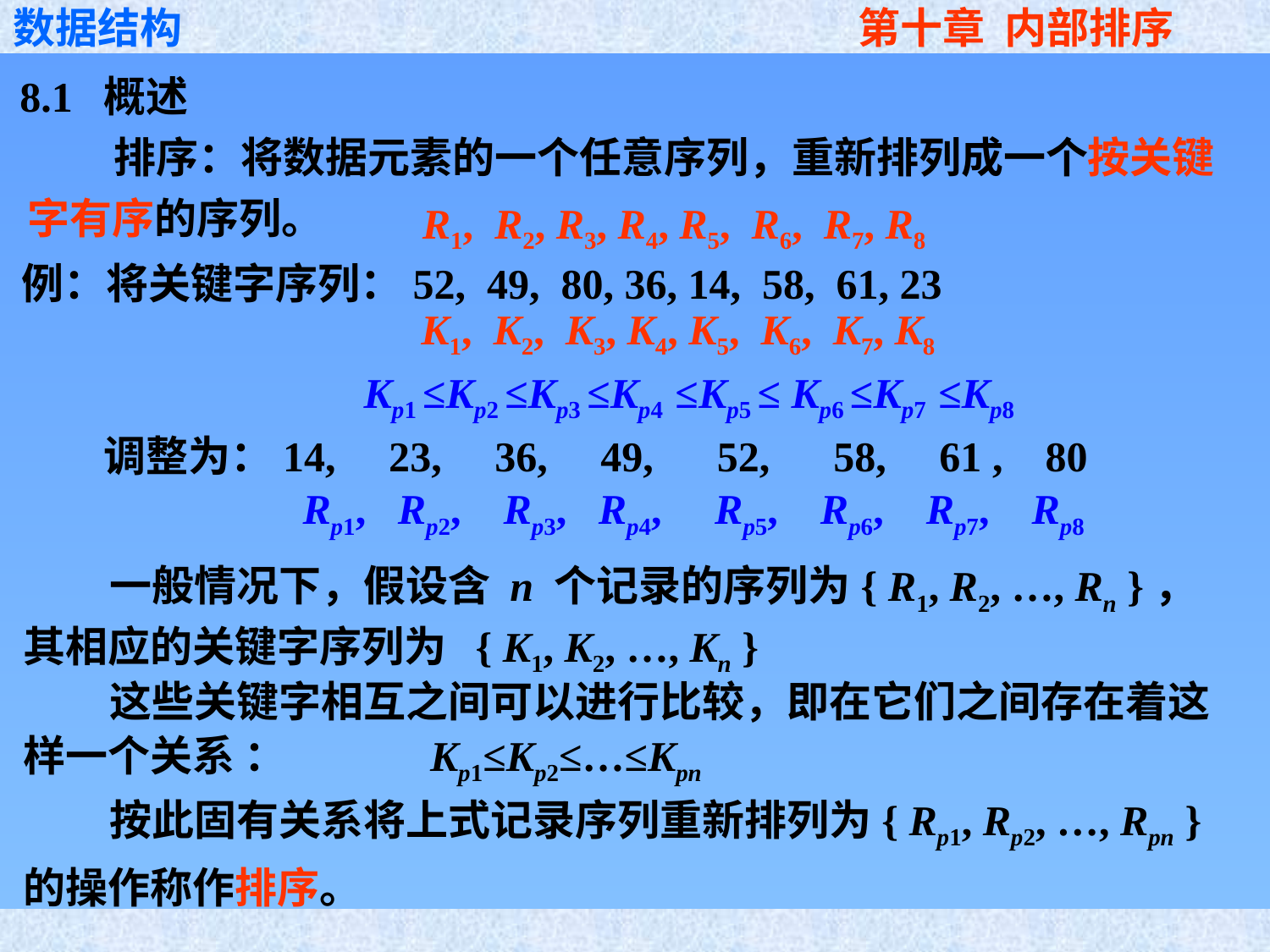

8.1  概述
        排序：将数据元素的一个任意序列，重新排列成一个按关键
字有序的序列。
R1,  R2, R3, R4, R5,  R6,  R7, R8
例：将关键字序列：52,  49,  80, 36, 14,  58,  61, 23
K1,  K2,  K3, K4, K5,  K6,  K7, K8
Kp1 ≤Kp2 ≤Kp3 ≤Kp4  ≤Kp5 ≤ Kp6 ≤Kp7  ≤Kp8
调整为：14,     23,     36,     49,      52,      58,     61 ,    80
Rp1,   Rp2,    Rp3,   Rp4,     Rp5,    Rp6,    Rp7,    Rp8
        一般情况下，假设含 n 个记录的序列为{ R1, R2, …, Rn }，
其相应的关键字序列为  { K1, K2, …, Kn }
        这些关键字相互之间可以进行比较，即在它们之间存在着这
样一个关系 ：              Kp1≤Kp2≤…≤Kpn
        按此固有关系将上式记录序列重新排列为{ Rp1, Rp2, …, Rpn }
的操作称作排序。